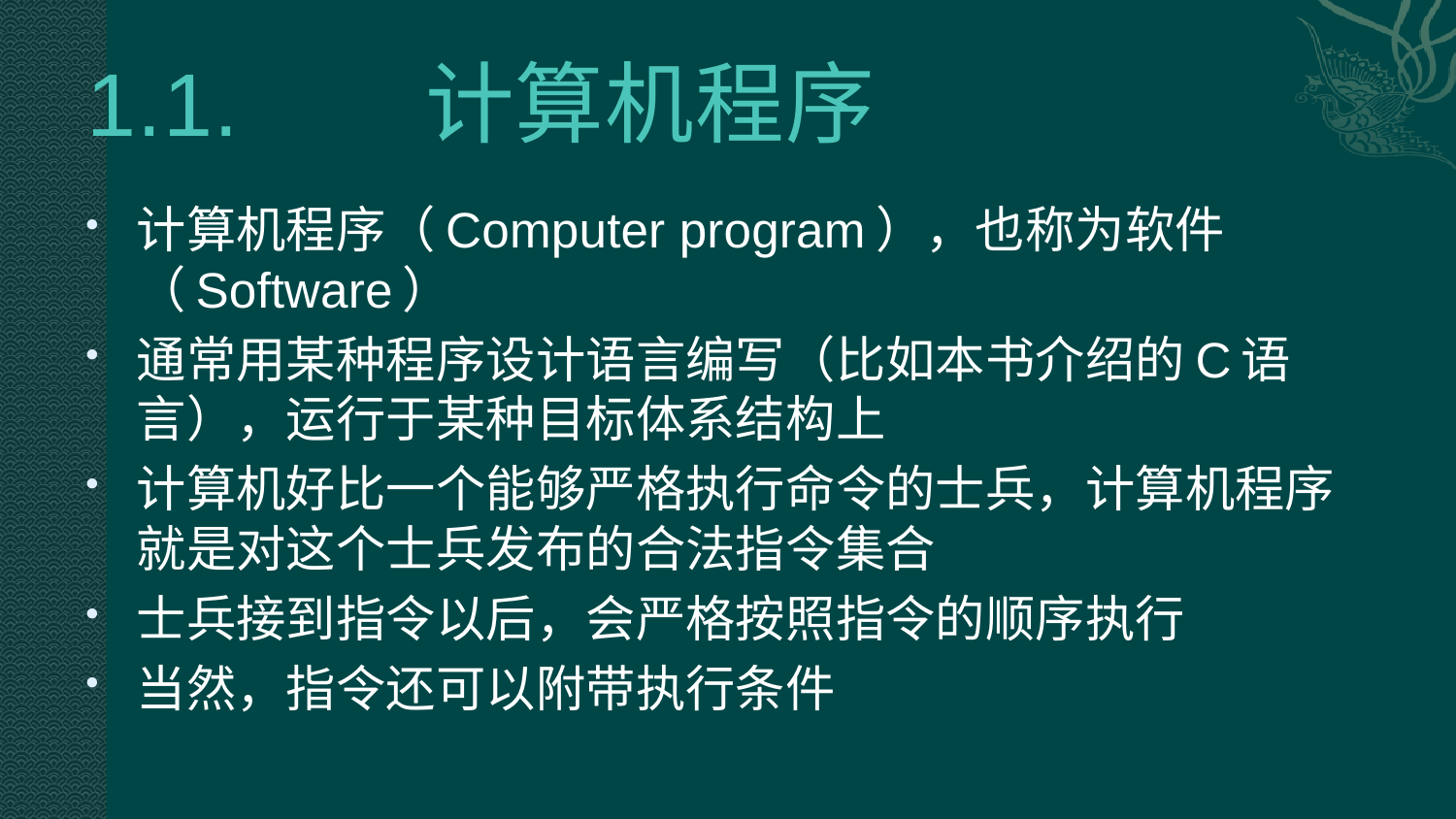

# 1.1.	 计算机程序
计算机程序（Computer program），也称为软件（Software）
通常用某种程序设计语言编写（比如本书介绍的C语言），运行于某种目标体系结构上
计算机好比一个能够严格执行命令的士兵，计算机程序就是对这个士兵发布的合法指令集合
士兵接到指令以后，会严格按照指令的顺序执行
当然，指令还可以附带执行条件